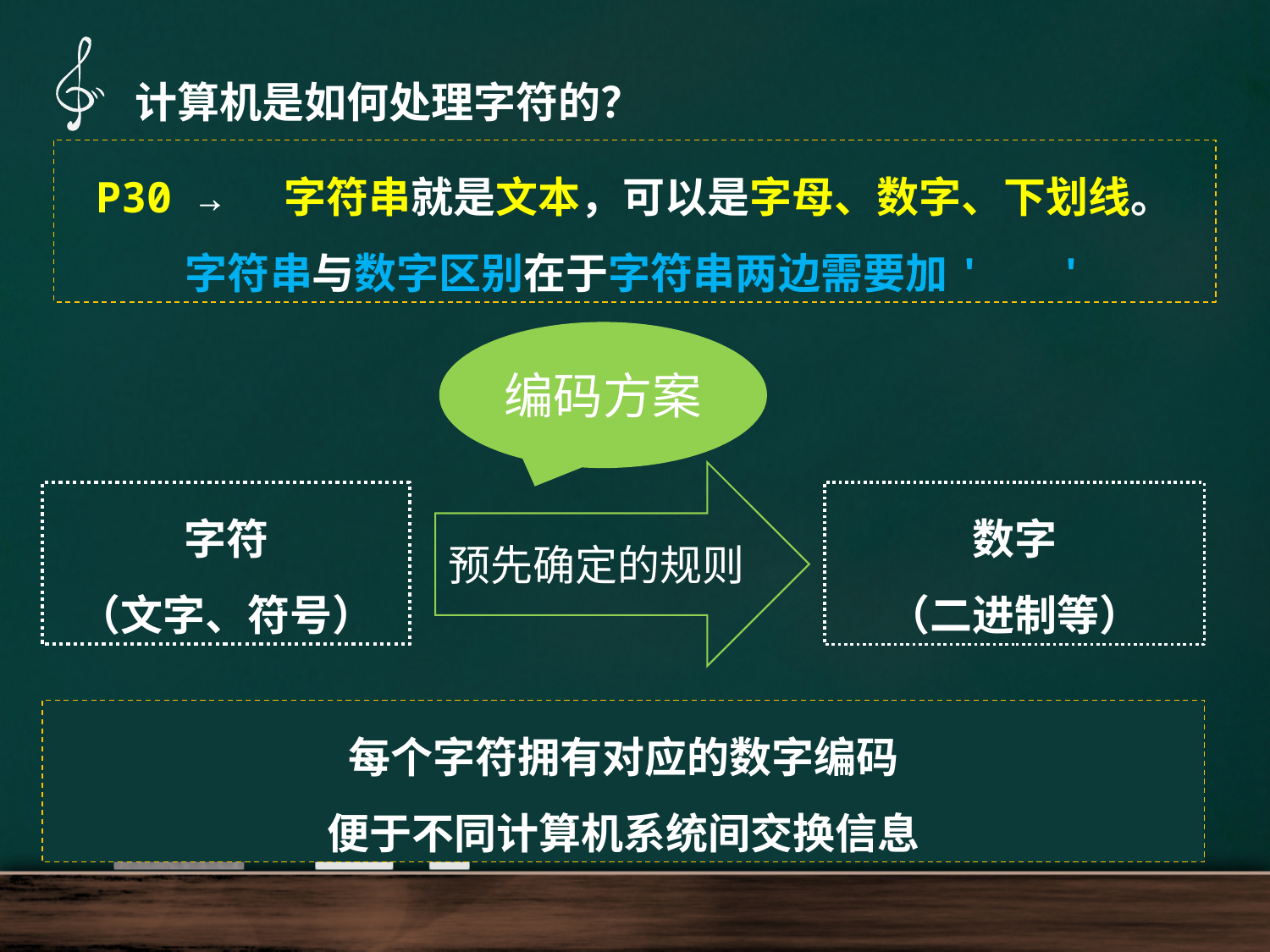

计算机是如何处理字符的？
P30 →  字符串就是文本，可以是字母、数字、下划线。
字符串与数字区别在于字符串两边需要加'   '
编码方案
预先确定的规则
字符
（文字、符号）
数字
（二进制等）
每个字符拥有对应的数字编码
便于不同计算机系统间交换信息